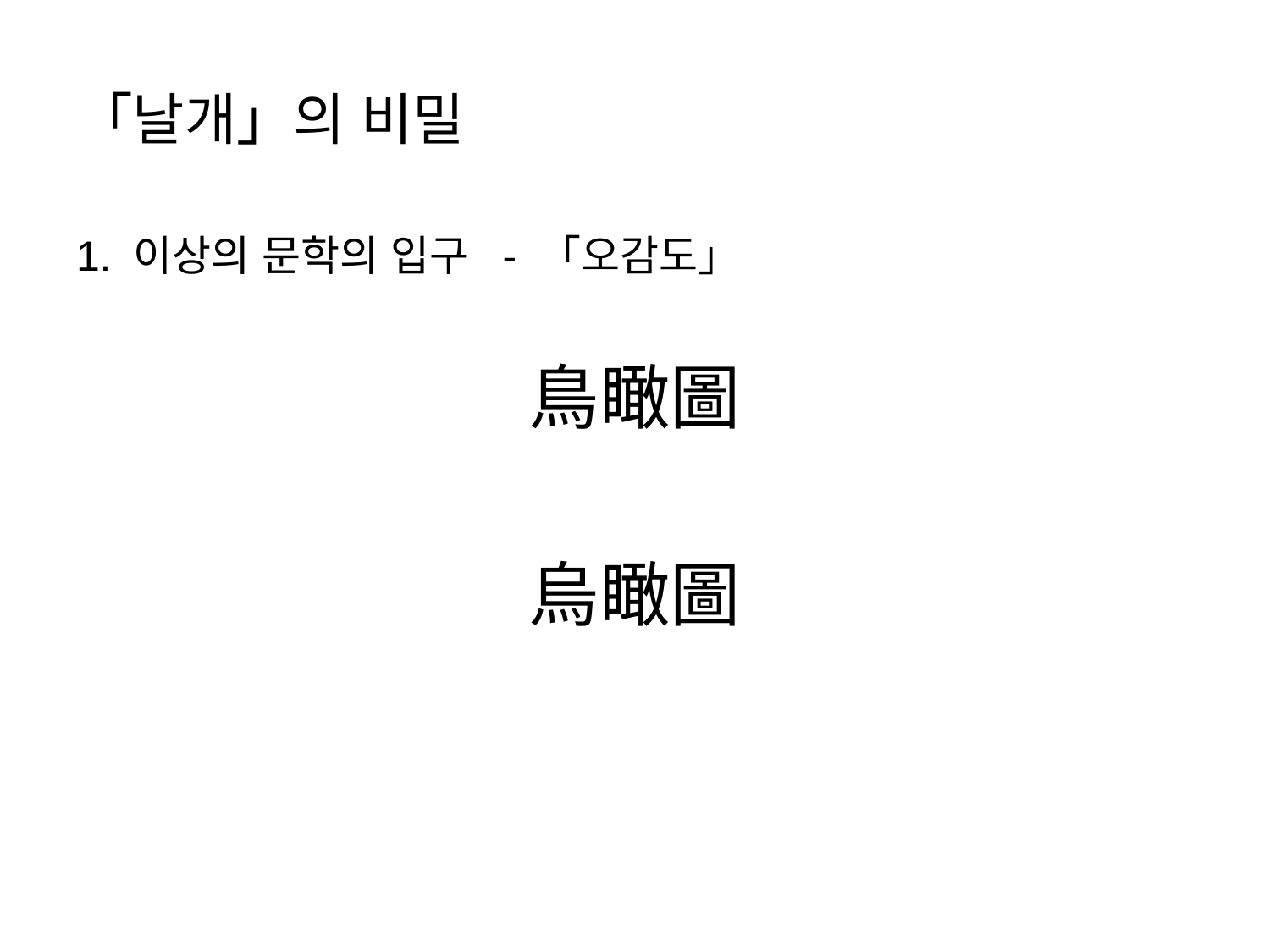

# 「날개」의 비밀
1. 이상의 문학의 입구  - 「오감도」

鳥瞰圖

烏瞰圖